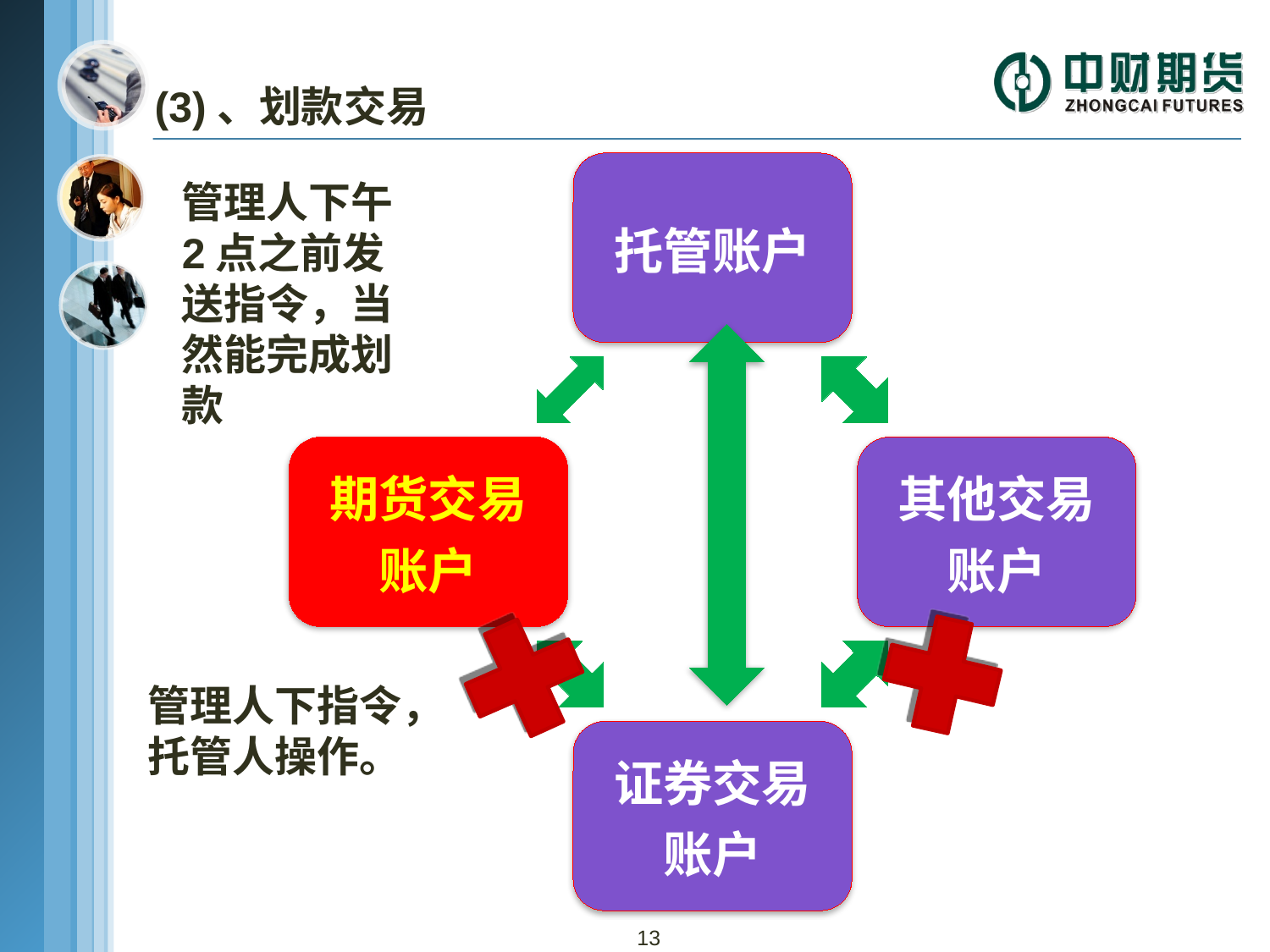

(3)、划款交易
托管账户
证券交易账户
期货交易账户
其他交易账户

管理人下午2点之前发送指令，当然能完成划款
管理人下指令，
托管人操作。
13